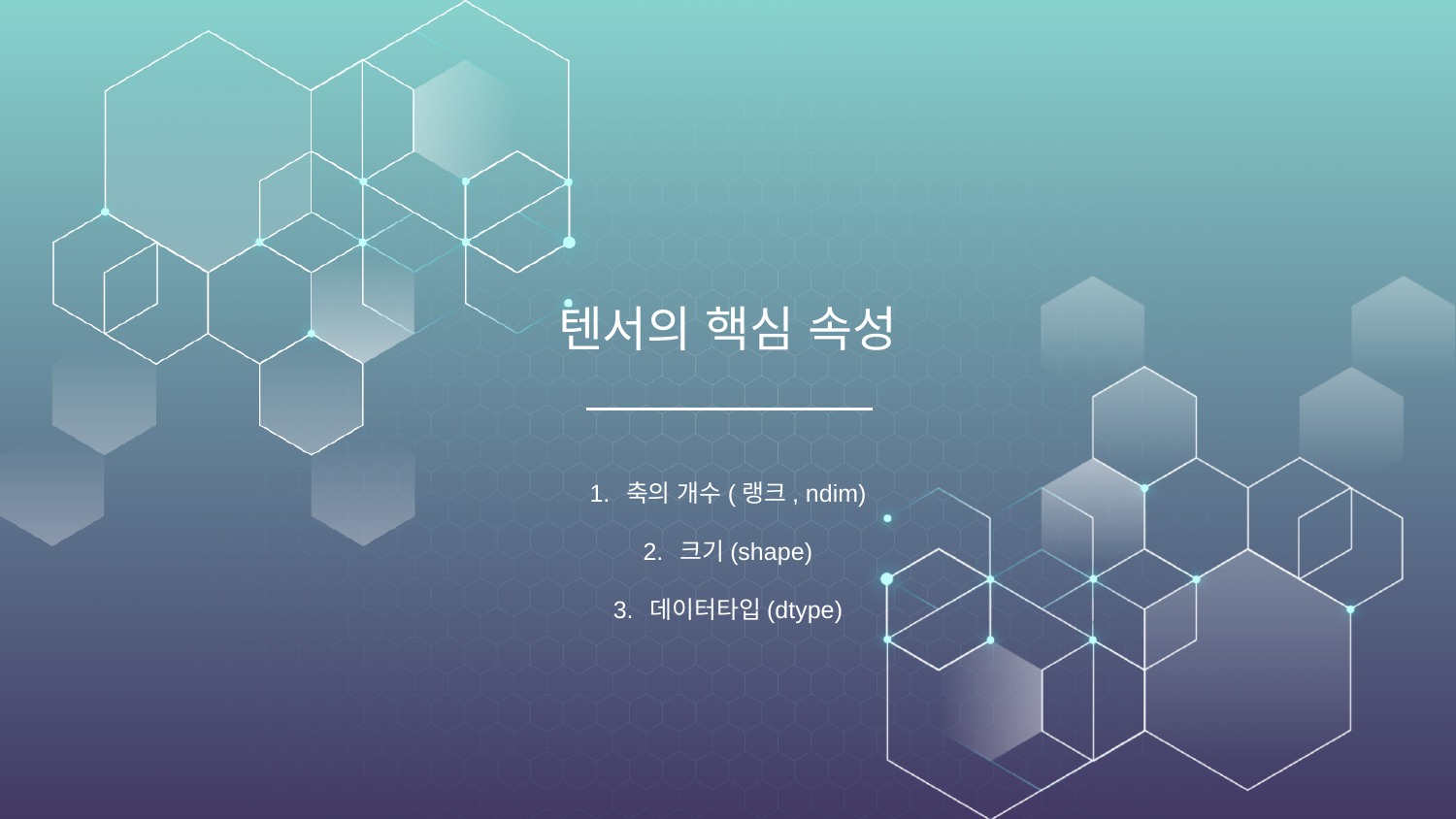

# 텐서의 핵심 속성
축의 개수(랭크, ndim)
크기(shape)
데이터타입(dtype)